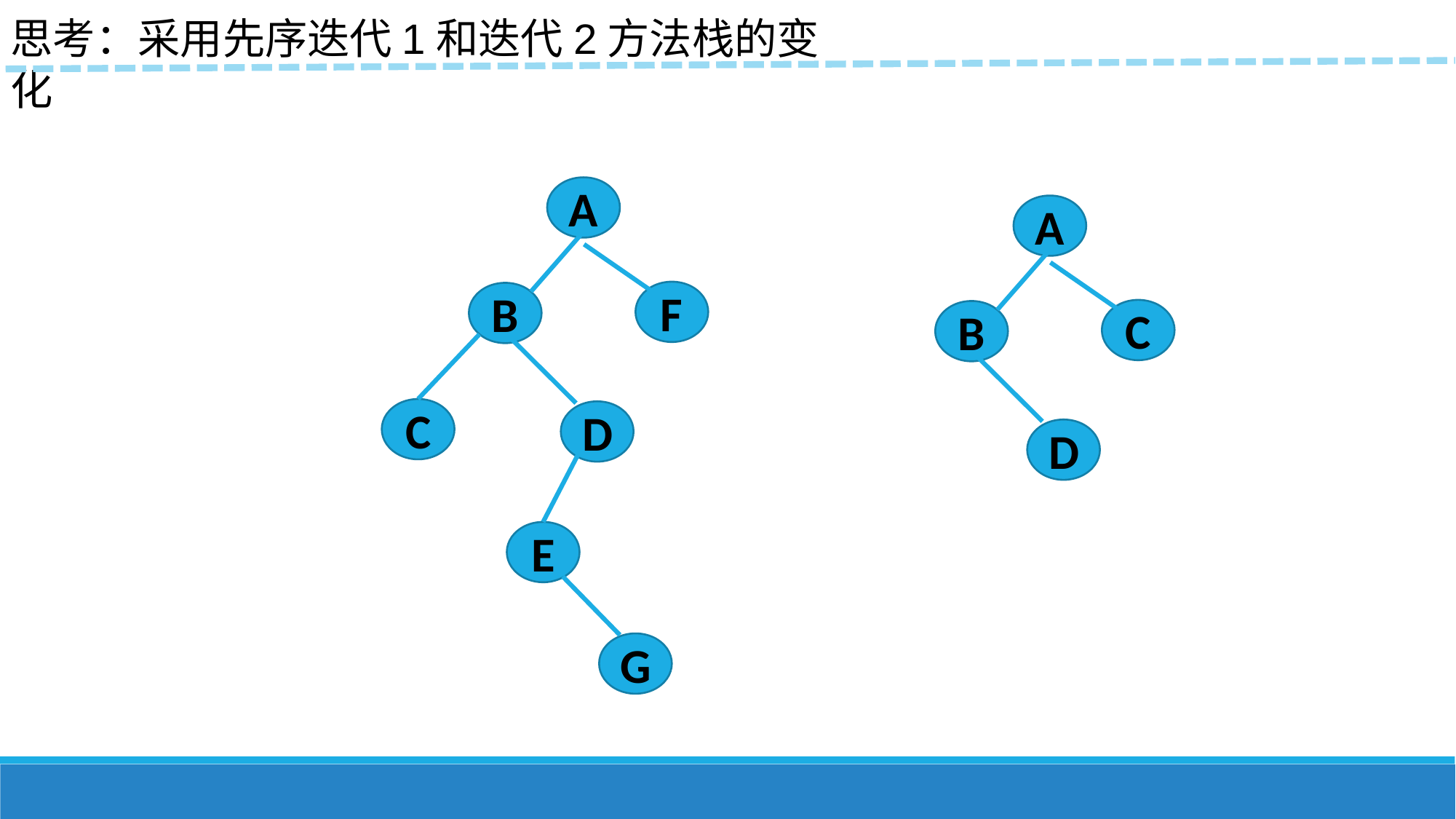

思考：采用先序迭代1和迭代2方法栈的变化
A
A
F
B
C
B
C
D
D
E
G